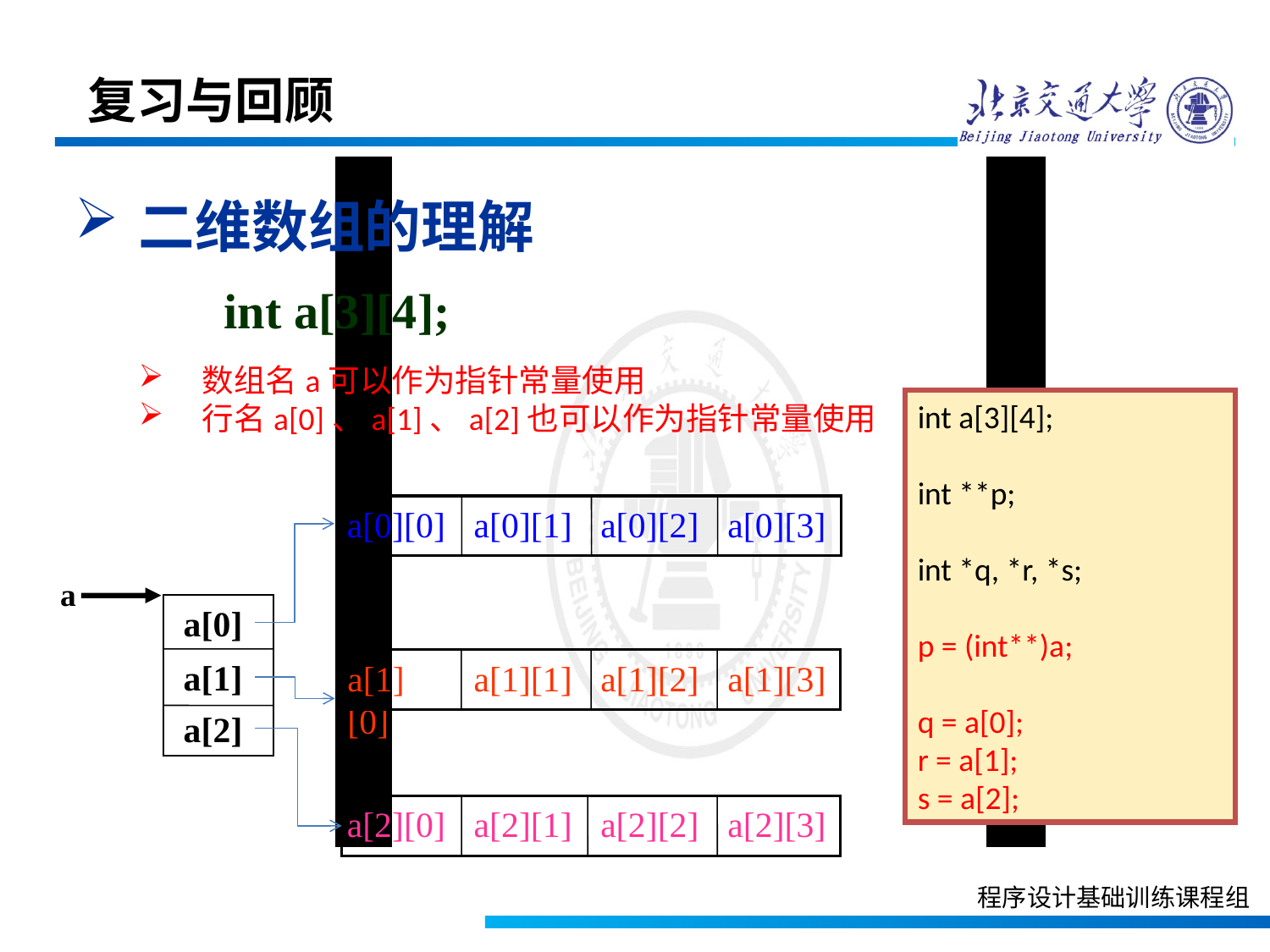

复习与回顾
二维数组的理解

数组名a可以作为指针常量使用
行名a[0]、a[1]、a[2]也可以作为指针常量使用
int a[3][4];
int a[3][4];

int **p;

int *q, *r, *s;

p = (int**)a;

q = a[0];
r = a[1];
s = a[2];
a[0][0]
a[0][1]
a[0][2]
a[0][3]

a

a[0]

a[1]
a[1][0]
a[1][1]
a[1][2]
a[1][3]

a[2]

a[2][0]
a[2][1]
a[2][2]
a[2][3]

程序设计基础训练课程组